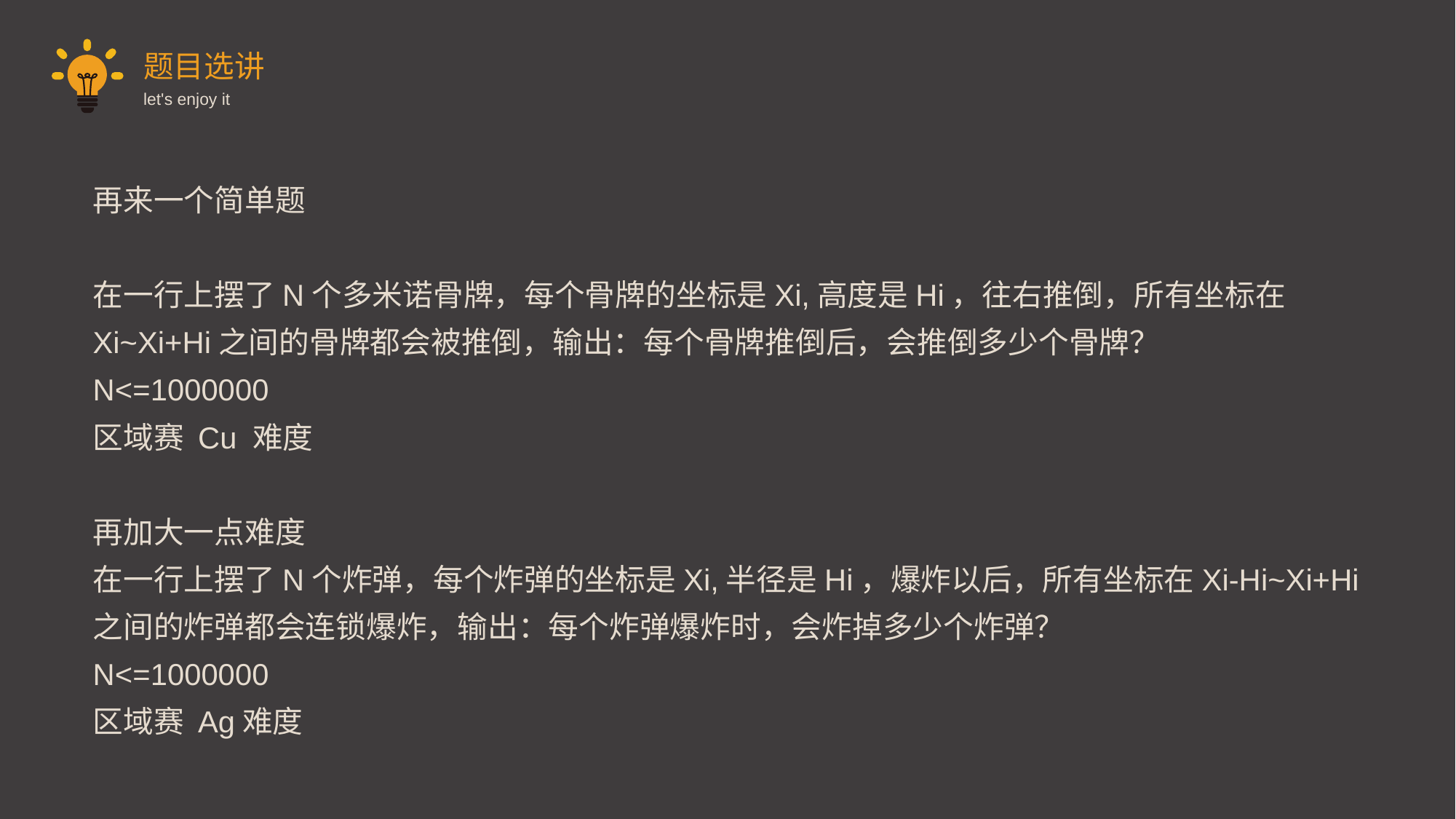

题目选讲
let's enjoy it
再来一个简单题

在一行上摆了N个多米诺骨牌，每个骨牌的坐标是Xi,高度是Hi，往右推倒，所有坐标在Xi~Xi+Hi之间的骨牌都会被推倒，输出：每个骨牌推倒后，会推倒多少个骨牌？
N<=1000000
区域赛 Cu 难度

再加大一点难度
在一行上摆了N个炸弹，每个炸弹的坐标是Xi,半径是Hi，爆炸以后，所有坐标在Xi-Hi~Xi+Hi之间的炸弹都会连锁爆炸，输出：每个炸弹爆炸时，会炸掉多少个炸弹？
N<=1000000
区域赛 Ag难度